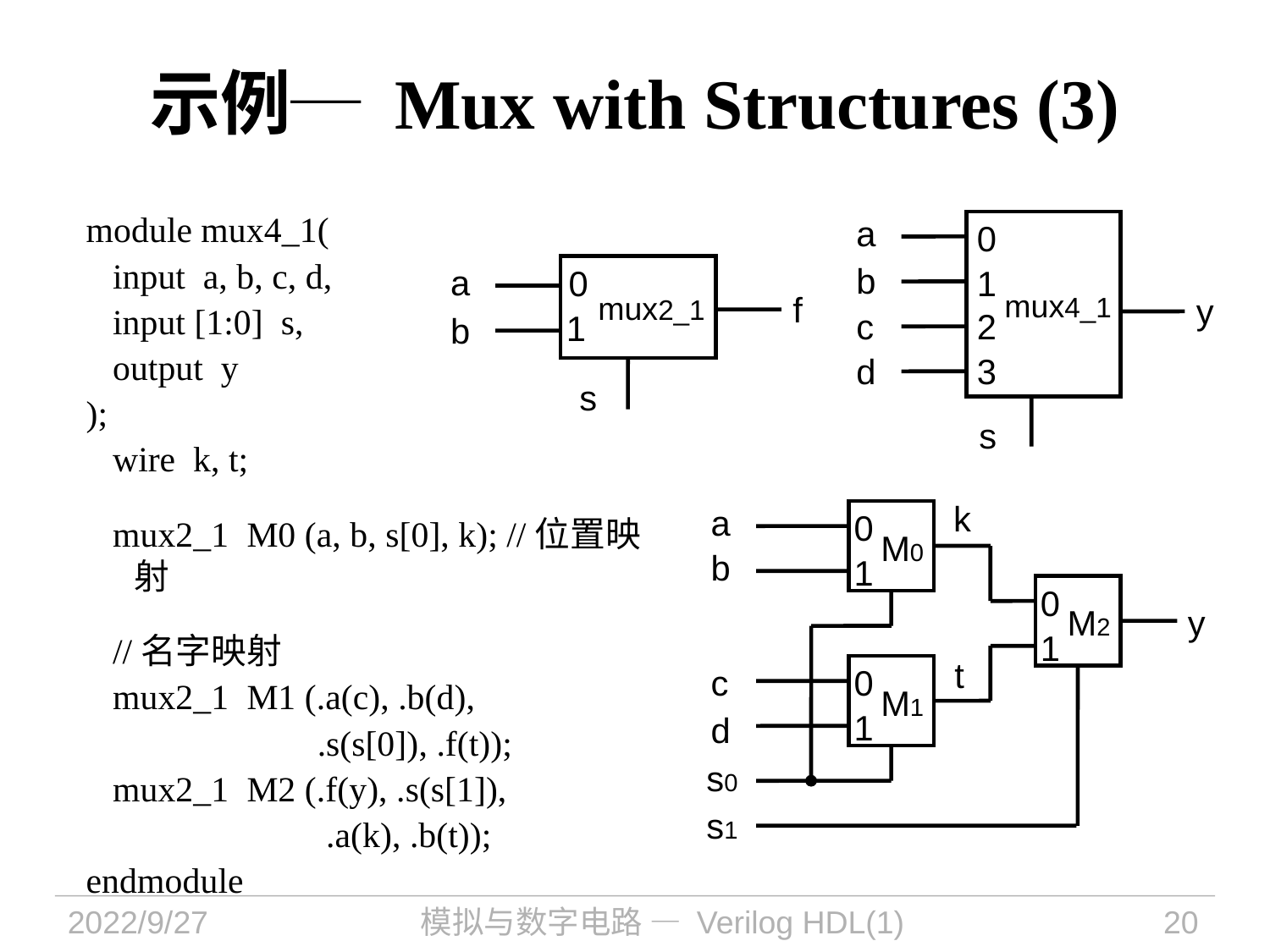

# 示例─ Mux with Structures (3)
module mux4_1(
   input  a, b, c, d,
   input [1:0]  s,
   output  y
);
   wire  k, t;

   mux2_1  M0 (a, b, s[0], k); //位置映射

   //名字映射
   mux2_1  M1 (.a(c), .b(d),
                          .s(s[0]), .f(t));
   mux2_1  M2 (.f(y), .s(s[1]),
                           .a(k), .b(t));
endmodule
a

0

b
1

mux4_1
y
c
2

d
3

s

a
0

f
mux2_1
1
b

s
k
a

0

M0
b

1

0

M2
y

1

t

c
0

M1

1
d

s0

s1

2022/9/27
模拟与数字电路 — Verilog HDL(1)
20